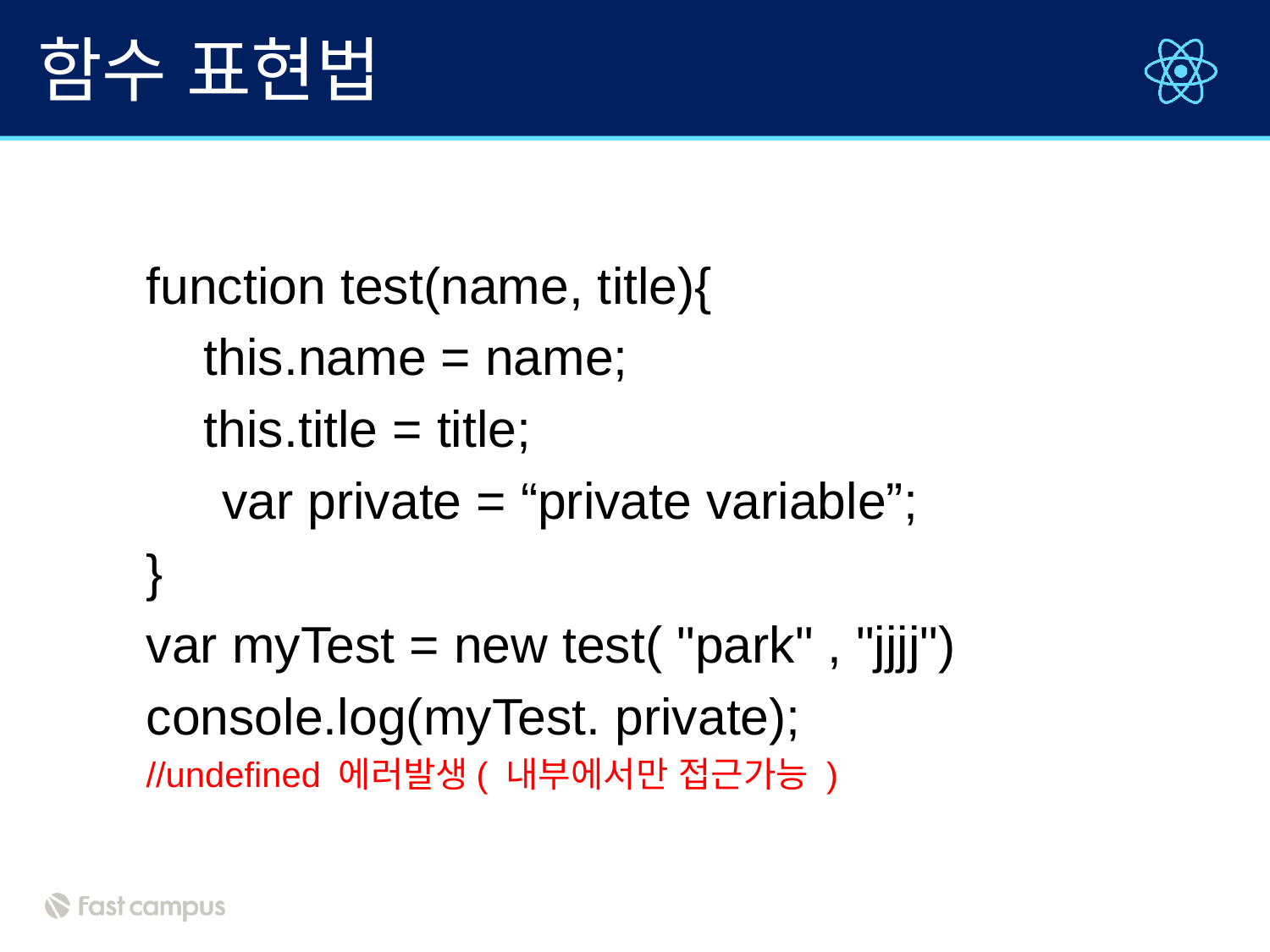

# 함수 표현법
function test(name, title){
    this.name = name;
    this.title = title;
	  var private = “private variable”;
}
var myTest = new test( "park" , "jjjj")
console.log(myTest. private);
//undefined 에러발생( 내부에서만 접근가능 )